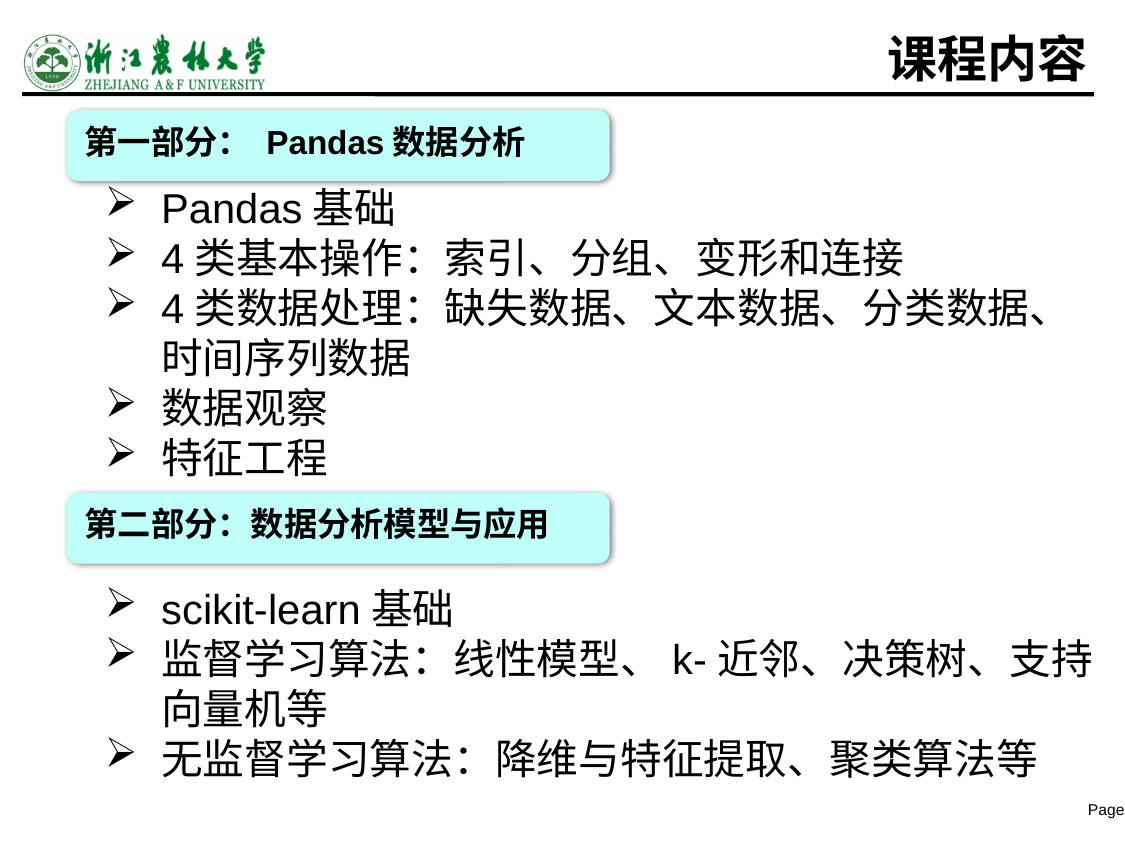

# 课程内容
第一部分： Pandas数据分析
Pandas基础
4类基本操作：索引、分组、变形和连接
4类数据处理：缺失数据、文本数据、分类数据、时间序列数据
数据观察
特征工程
第二部分：数据分析模型与应用
scikit-learn基础
监督学习算法：线性模型、k-近邻、决策树、支持向量机等
无监督学习算法：降维与特征提取、聚类算法等